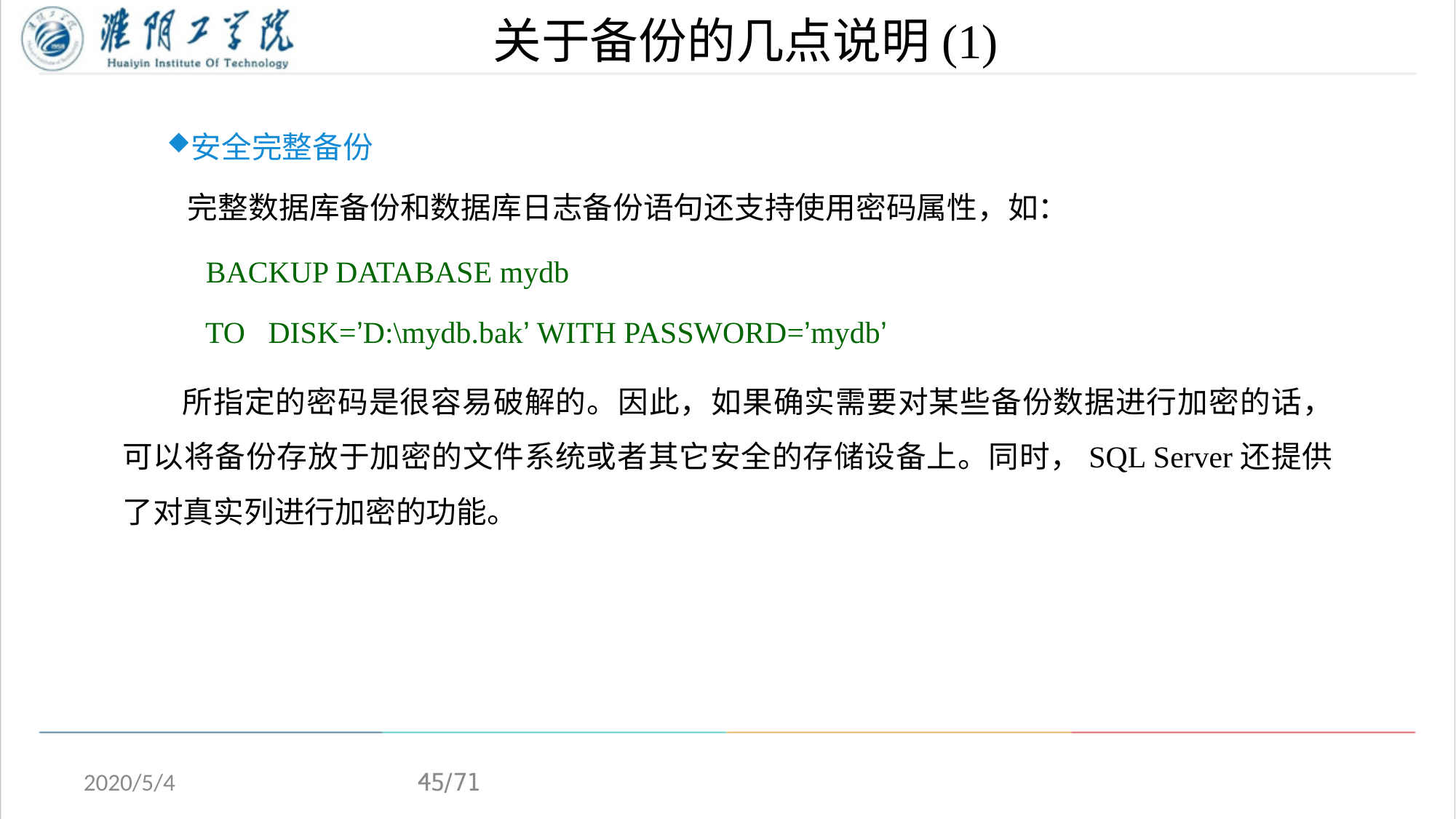

# 关于备份的几点说明(1)
安全完整备份
  完整数据库备份和数据库日志备份语句还支持使用密码属性，如：
     BACKUP DATABASE mydb
     TO   DISK=’D:\mydb.bak’ WITH PASSWORD=’mydb’
 所指定的密码是很容易破解的。因此，如果确实需要对某些备份数据进行加密的话，可以将备份存放于加密的文件系统或者其它安全的存储设备上。同时，SQL Server还提供了对真实列进行加密的功能。
45/71
2020/5/4